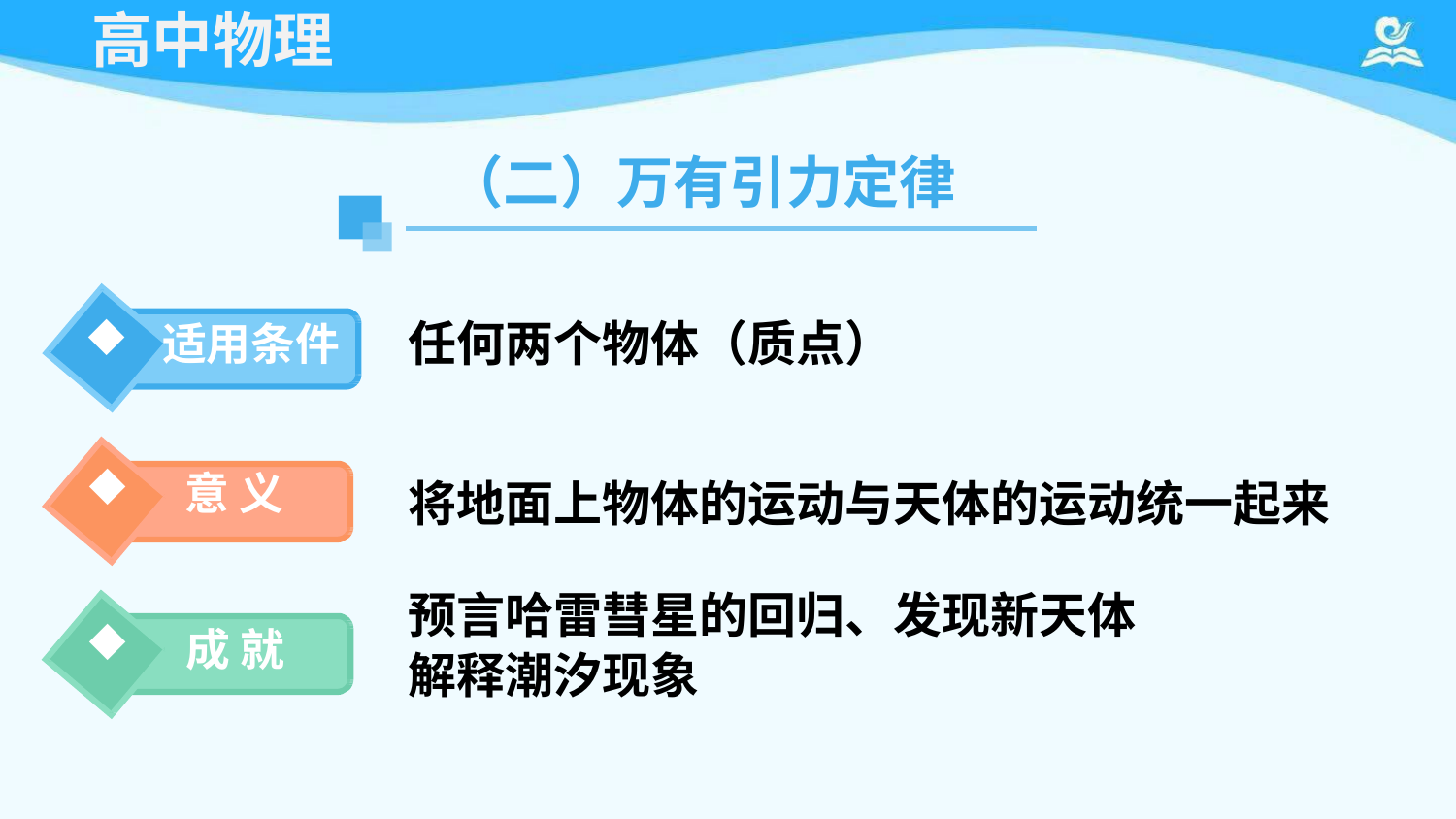

# 高中物理
（二）万有引力定律

任何两个物体（质点）

适用条件

意 义
将地面上物体的运动与天体的运动统一起来
预言哈雷彗星的回归、发现新天体 解释潮汐现象

成 就